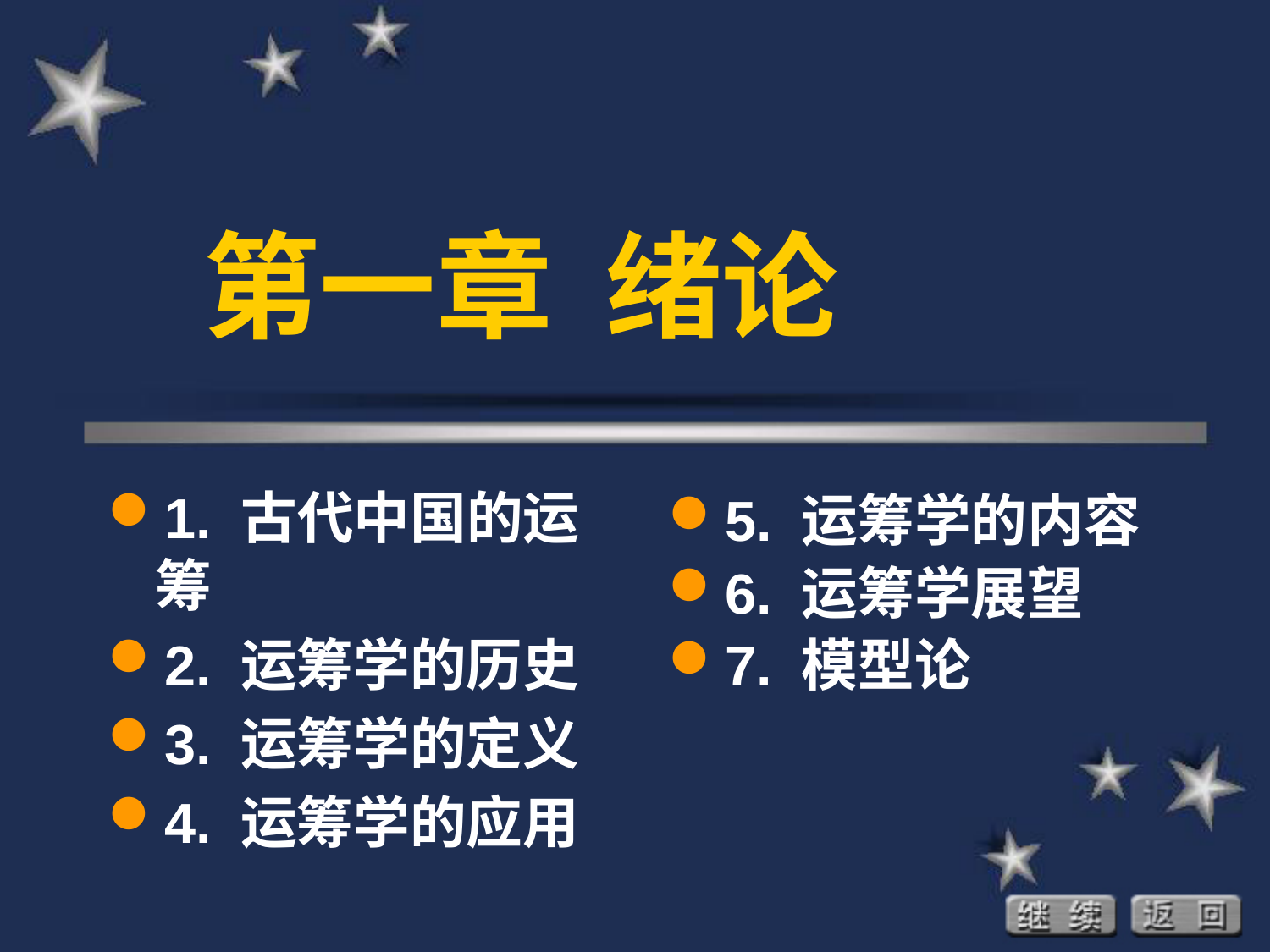

# 第一章  绪论
1. 古代中国的运筹
2. 运筹学的历史
3. 运筹学的定义
4. 运筹学的应用
5. 运筹学的内容
6. 运筹学展望
7. 模型论